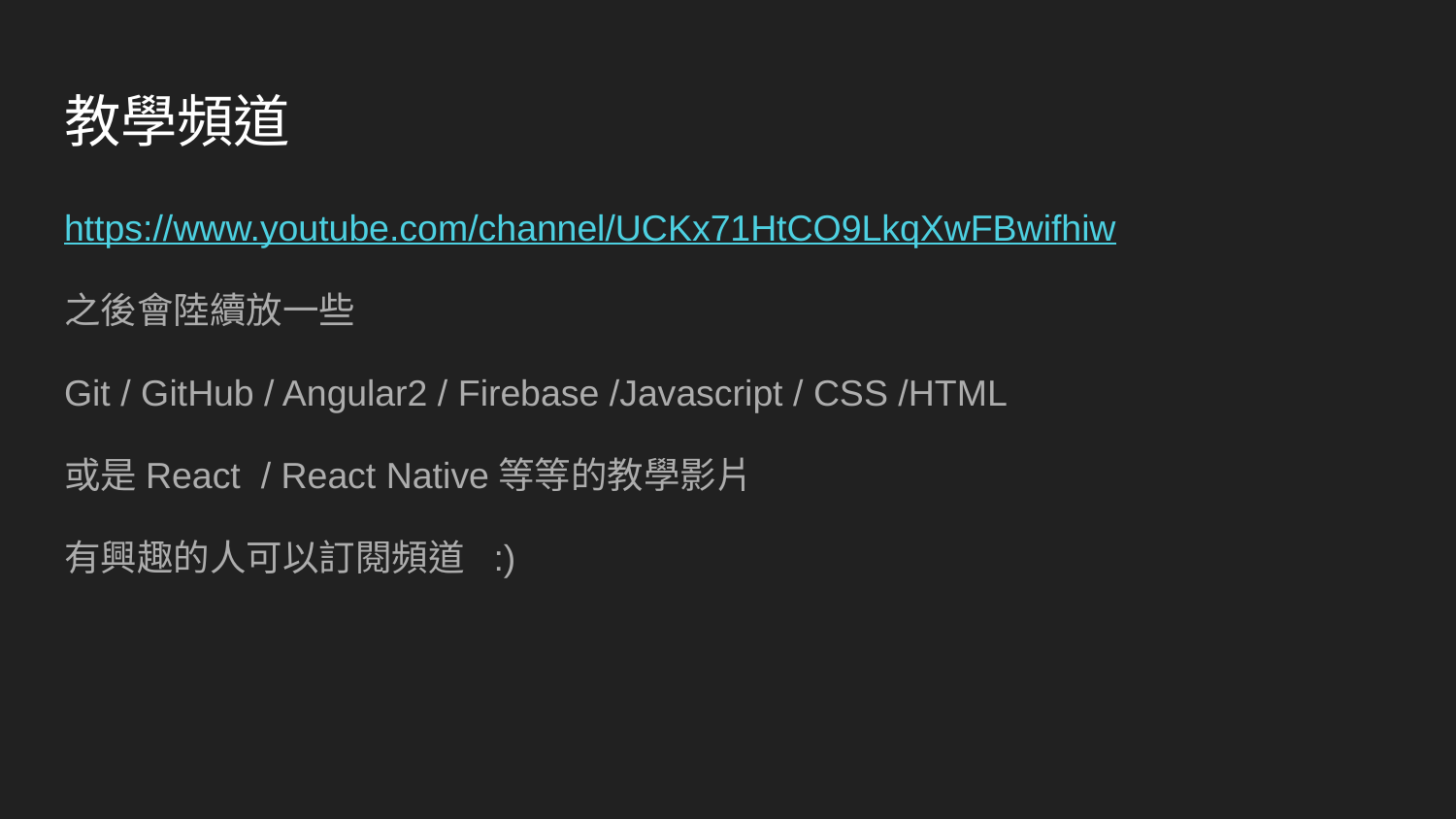

# 教學頻道
https://www.youtube.com/channel/UCKx71HtCO9LkqXwFBwifhiw
之後會陸續放一些
Git / GitHub / Angular2 / Firebase /Javascript / CSS /HTML
或是React  / React Native等等的教學影片
有興趣的人可以訂閱頻道  :)